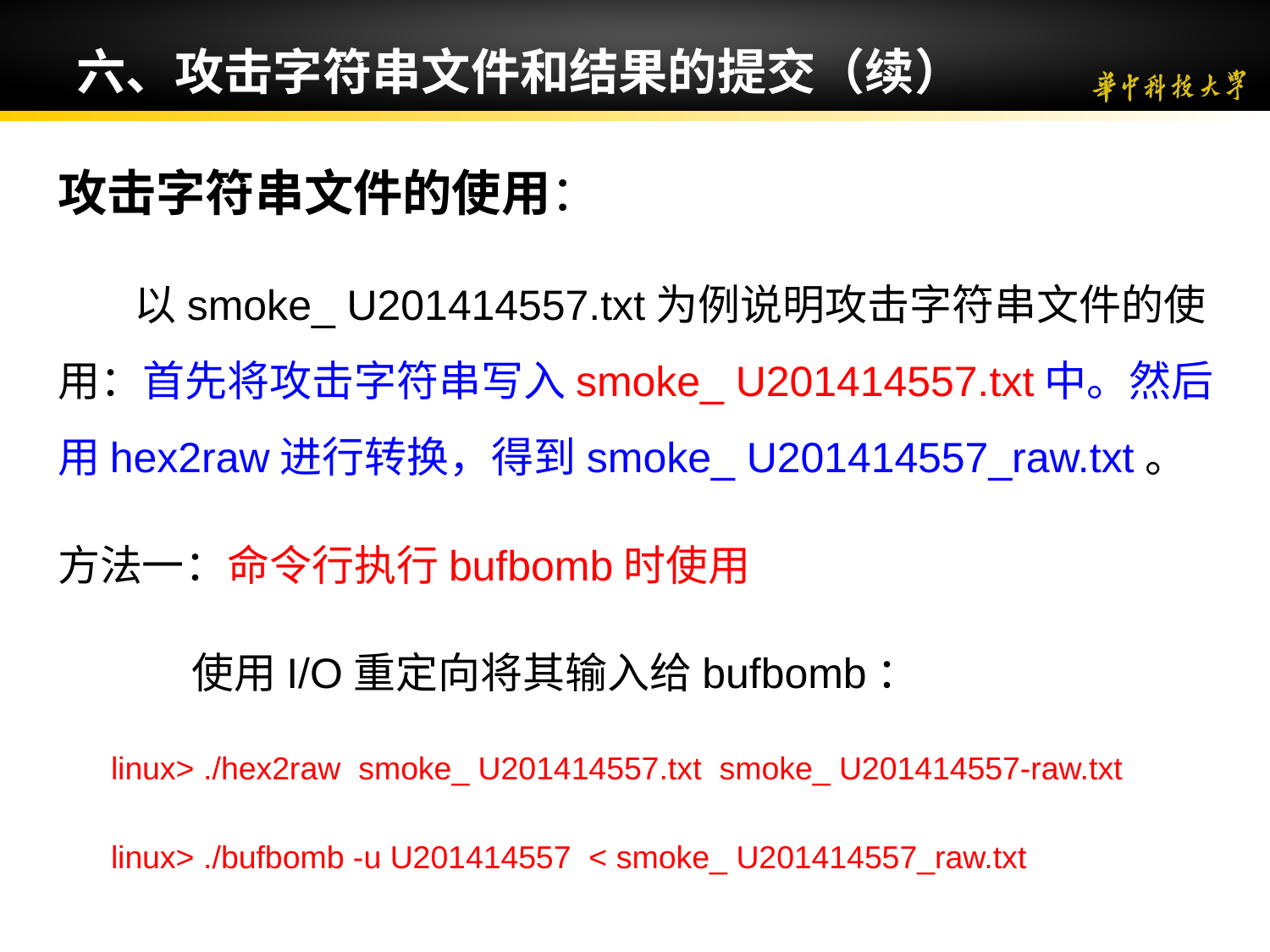

# 六、攻击字符串文件和结果的提交（续）
攻击字符串文件的使用：
       以smoke_ U201414557.txt为例说明攻击字符串文件的使用：首先将攻击字符串写入smoke_ U201414557.txt中。然后用hex2raw进行转换，得到smoke_ U201414557_raw.txt。
方法一：命令行执行bufbomb时使用
             使用I/O重定向将其输入给bufbomb：
      linux> ./hex2raw  smoke_ U201414557.txt  smoke_ U201414557-raw.txt
      linux> ./bufbomb -u U201414557  < smoke_ U201414557_raw.txt